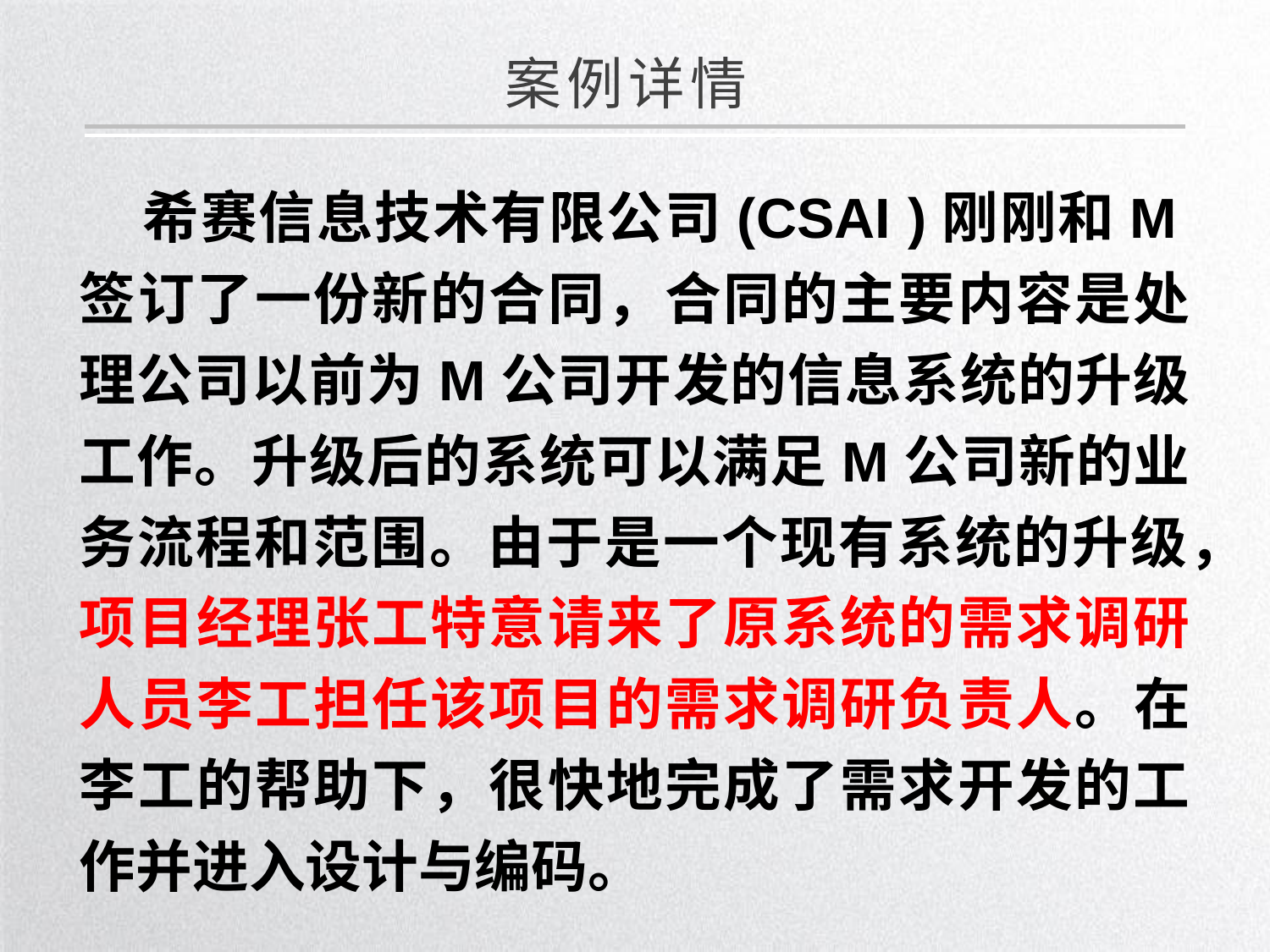

案例详情
希赛信息技术有限公司(CSAI )刚刚和M签订了一份新的合同，合同的主要内容是处理公司以前为M公司开发的信息系统的升级工作。升级后的系统可以满足M公司新的业务流程和范围。由于是一个现有系统的升级，项目经理张工特意请来了原系统的需求调研人员李工担任该项目的需求调研负责人。在李工的帮助下，很快地完成了需求开发的工作并进入设计与编码。